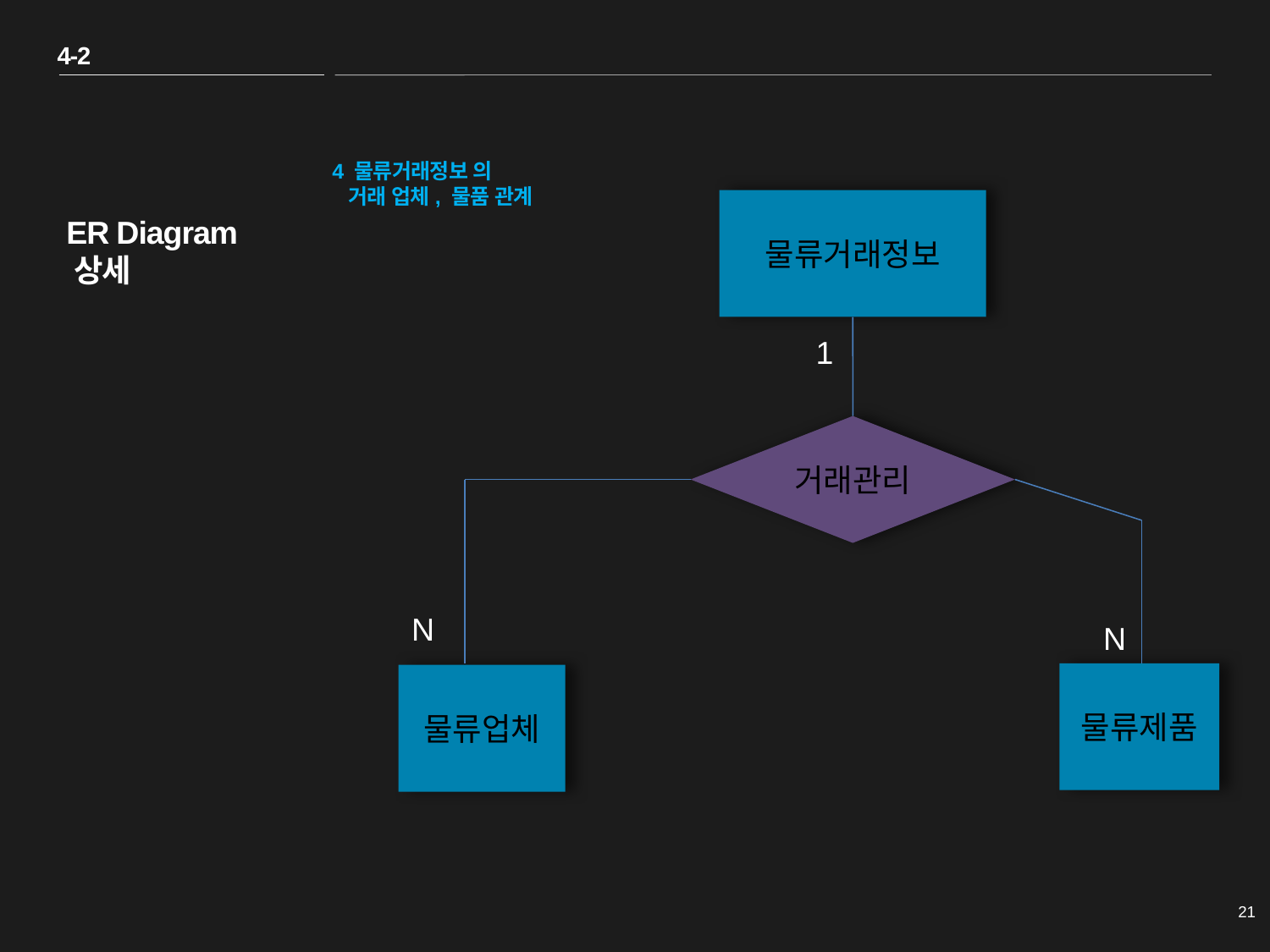

4-2
# ER Diagram 상세
4 물류거래정보 의
  거래 업체, 물품 관계
물류거래정보
1
거래관리
N
N
물류제품
물류업체
21